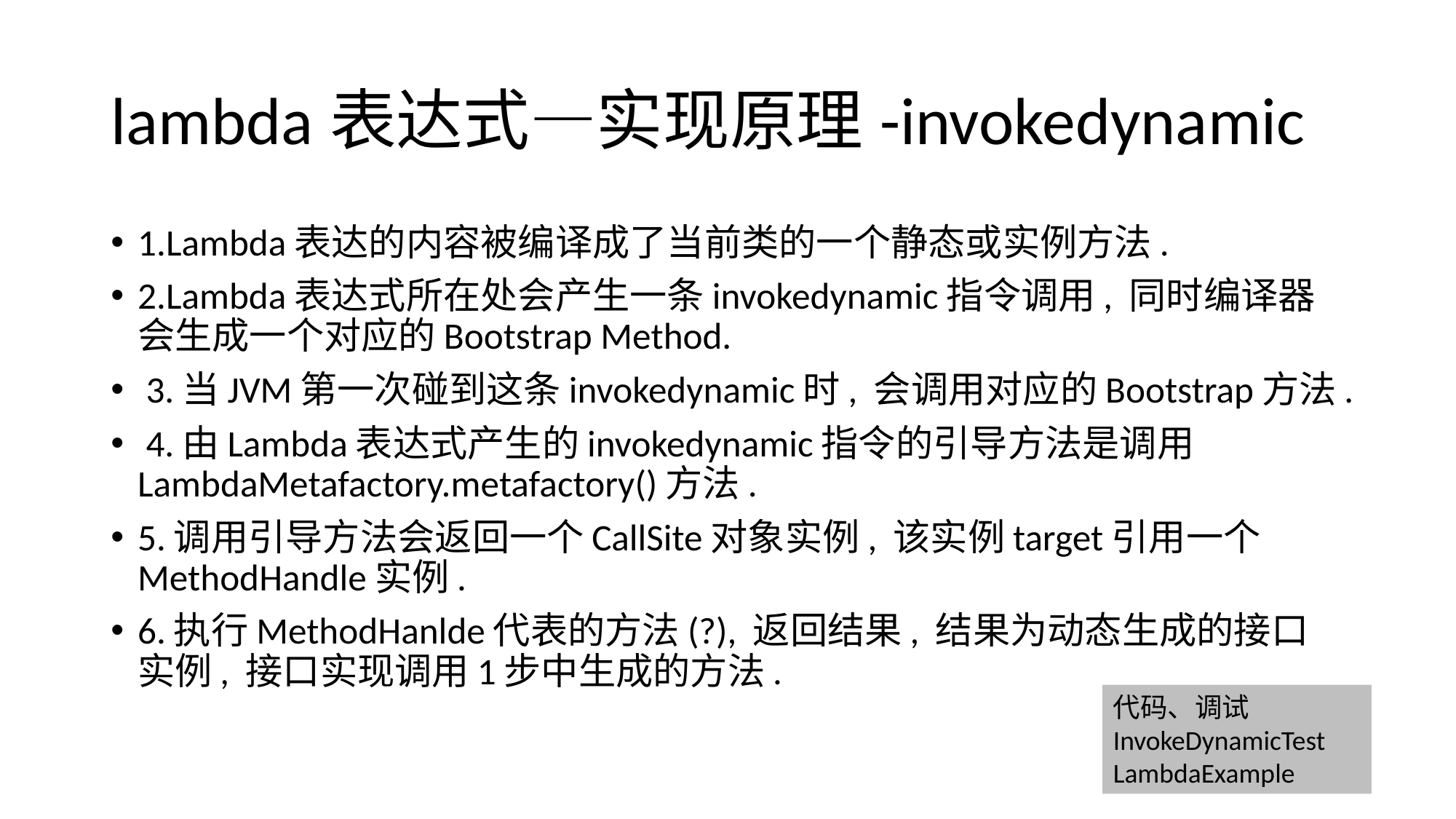

# lambda表达式—实现原理-invokedynamic
1.Lambda表达的内容被编译成了当前类的一个静态或实例方法.
2.Lambda表达式所在处会产生一条invokedynamic指令调用, 同时编译器会生成一个对应的Bootstrap Method.
 3.当JVM第一次碰到这条invokedynamic时, 会调用对应的Bootstrap方法.
 4.由Lambda表达式产生的invokedynamic指令的引导方法是调用LambdaMetafactory.metafactory()方法.
5.调用引导方法会返回一个CallSite对象实例, 该实例target引用一个MethodHandle实例.
6.执行MethodHanlde代表的方法(?), 返回结果, 结果为动态生成的接口实例, 接口实现调用1步中生成的方法.
代码、调试
InvokeDynamicTest
LambdaExample